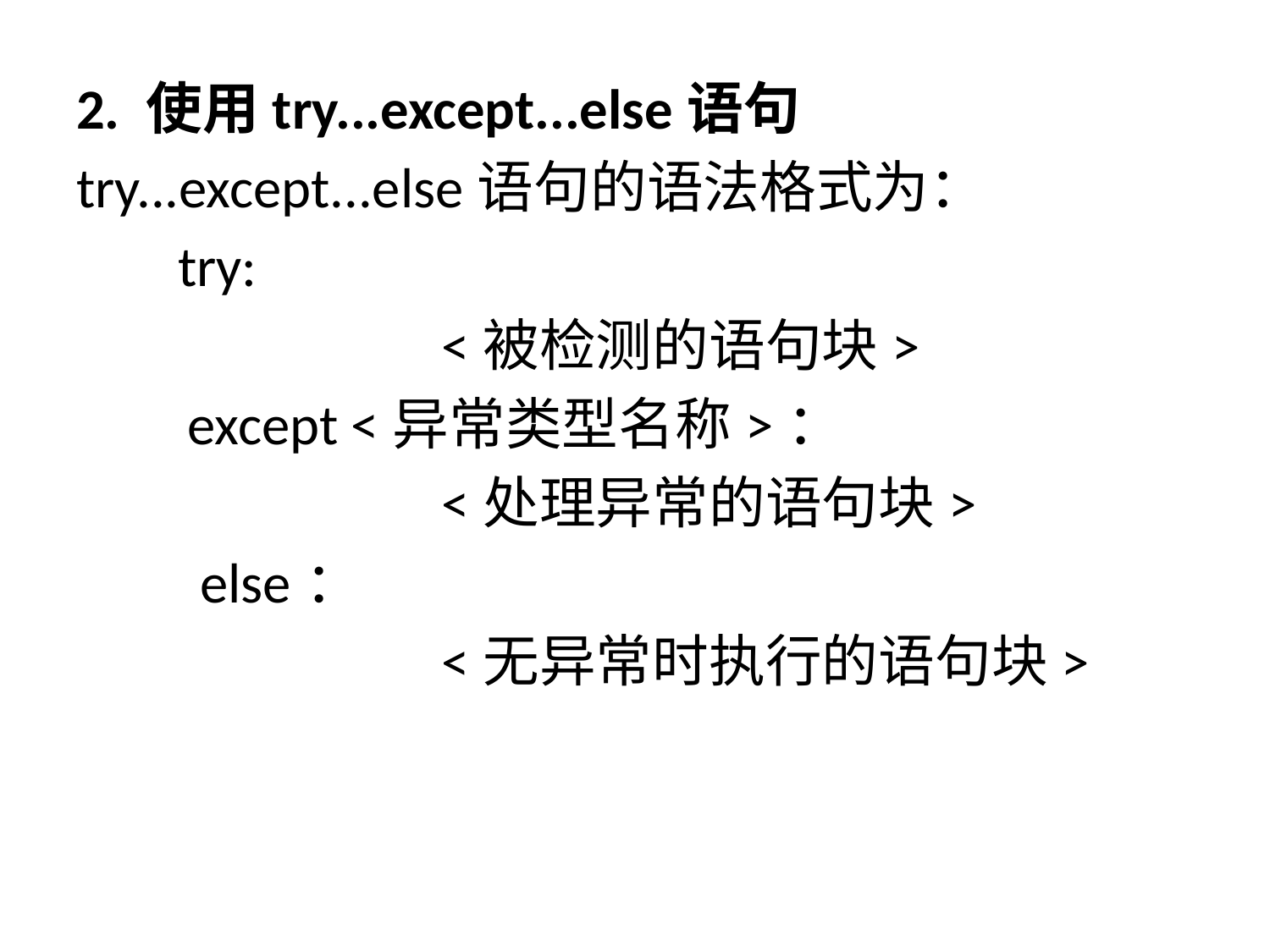

2. 使用try...except...else语句
try...except...else语句的语法格式为：
        try:
		<被检测的语句块>
except <异常类型名称>：
		<处理异常的语句块>
 else：
		<无异常时执行的语句块>